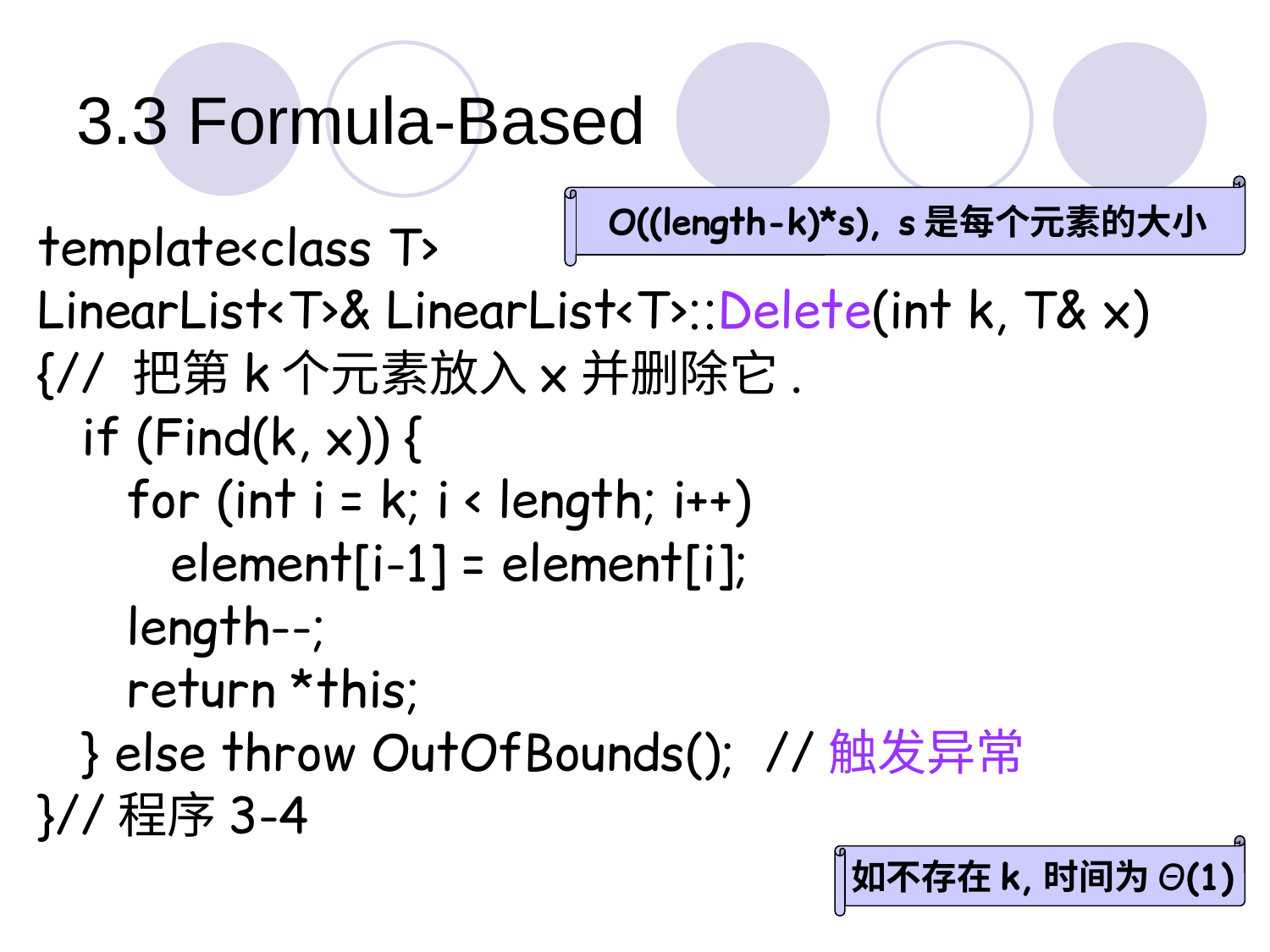

# 3.3 Formula-Based
O((length-k)*s), s是每个元素的大小
template<class T>
LinearList<T>& LinearList<T>::Delete(int k, T& x)
{// 把第k个元素放入x并删除它.
   if (Find(k, x)) {
      for (int i = k; i < length; i++)
         element[i-1] = element[i];
      length--;
      return *this;
   } else throw OutOfBounds();  //触发异常
}//程序3-4
如不存在k,时间为Θ(1)
19.9.25
16